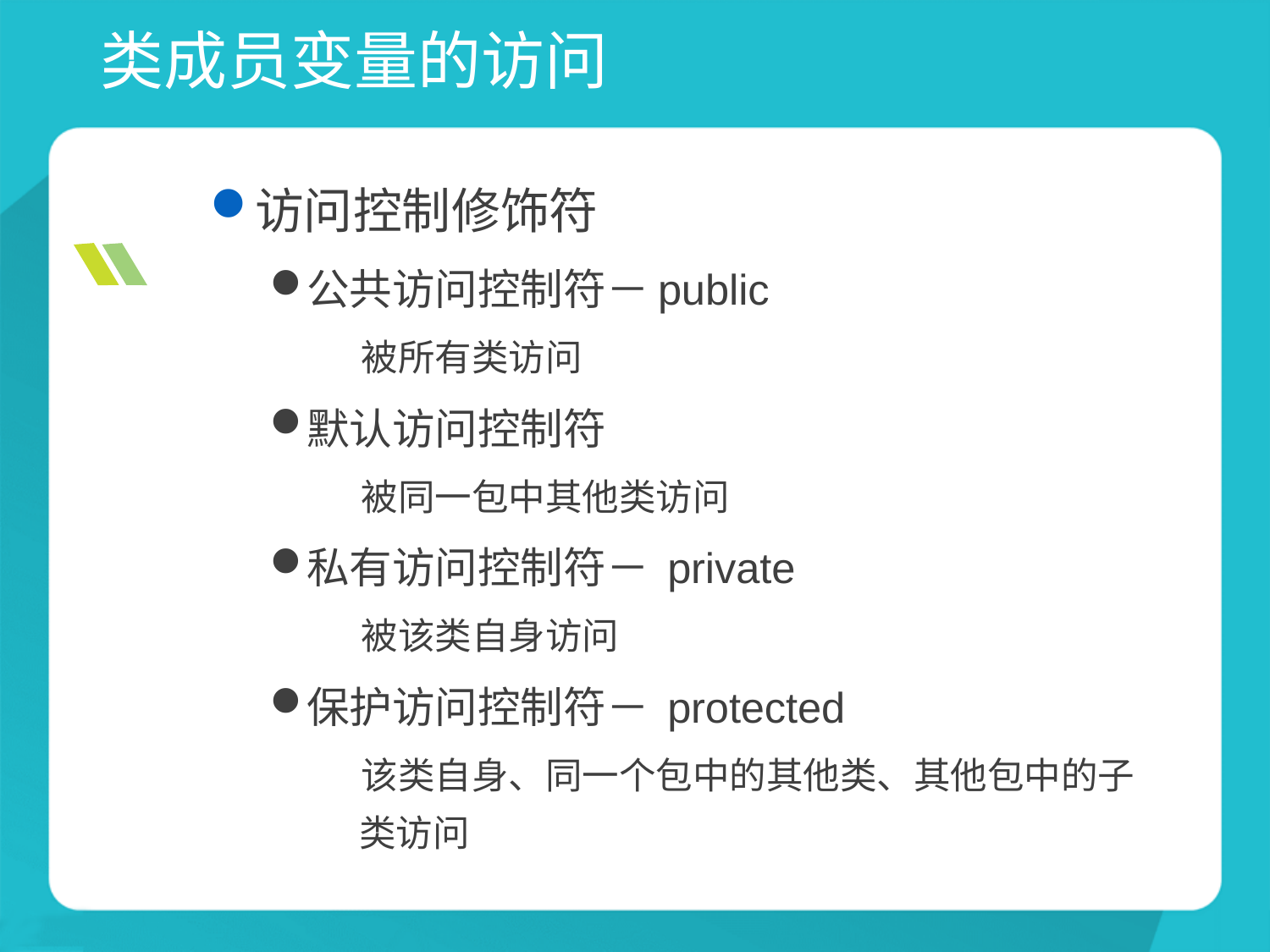

# 类成员变量的访问
访问控制修饰符
公共访问控制符－public
被所有类访问
默认访问控制符
被同一包中其他类访问
私有访问控制符－ private
被该类自身访问
保护访问控制符－ protected
该类自身、同一个包中的其他类、其他包中的子类访问

30